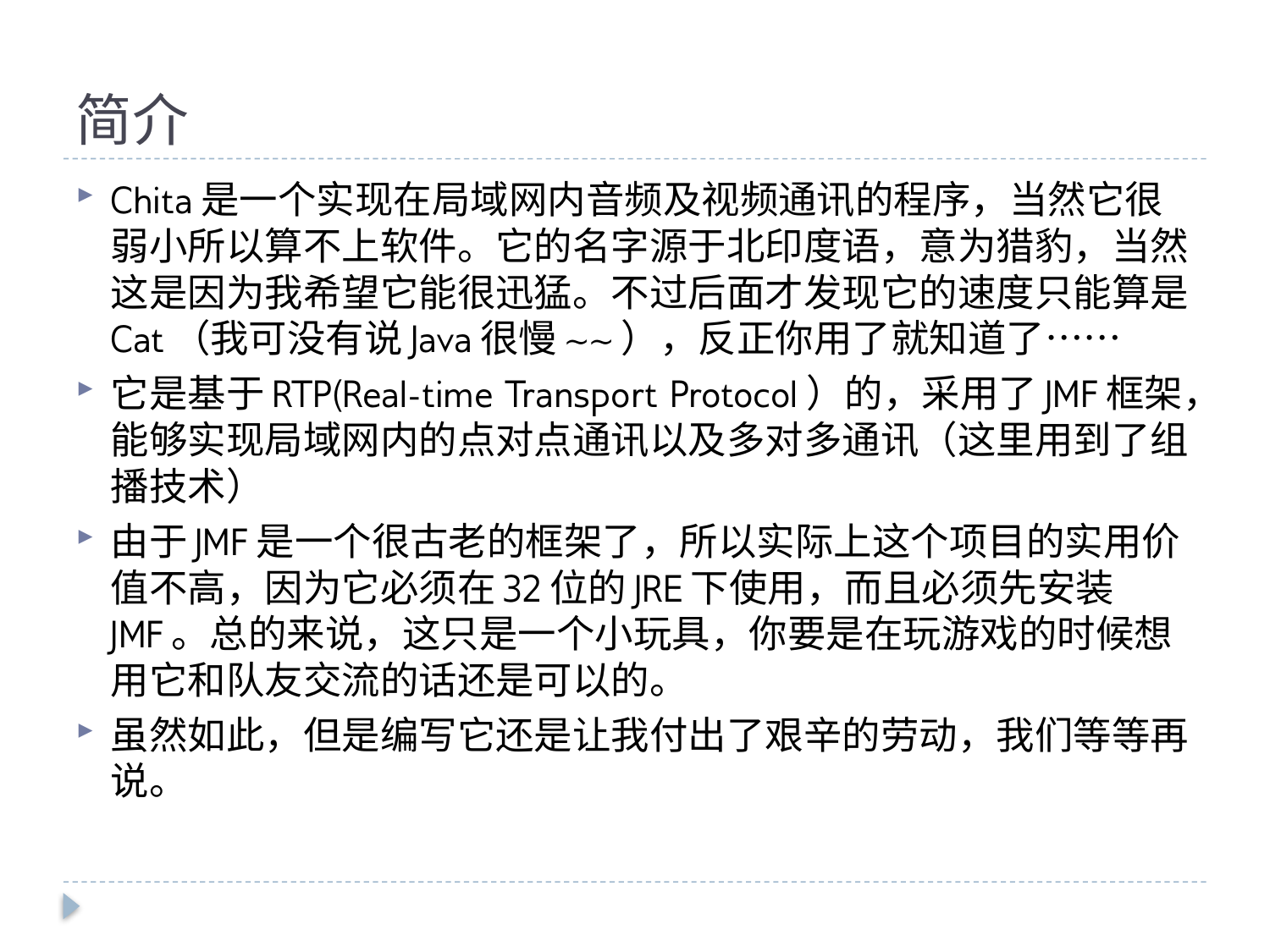

# 简介
Chita是一个实现在局域网内音频及视频通讯的程序，当然它很弱小所以算不上软件。它的名字源于北印度语，意为猎豹，当然这是因为我希望它能很迅猛。不过后面才发现它的速度只能算是Cat（我可没有说Java很慢~~），反正你用了就知道了……
它是基于RTP(Real-time Transport Protocol）的，采用了JMF框架，能够实现局域网内的点对点通讯以及多对多通讯（这里用到了组播技术）
由于JMF是一个很古老的框架了，所以实际上这个项目的实用价值不高，因为它必须在32位的JRE下使用，而且必须先安装JMF。总的来说，这只是一个小玩具，你要是在玩游戏的时候想用它和队友交流的话还是可以的。
虽然如此，但是编写它还是让我付出了艰辛的劳动，我们等等再说。